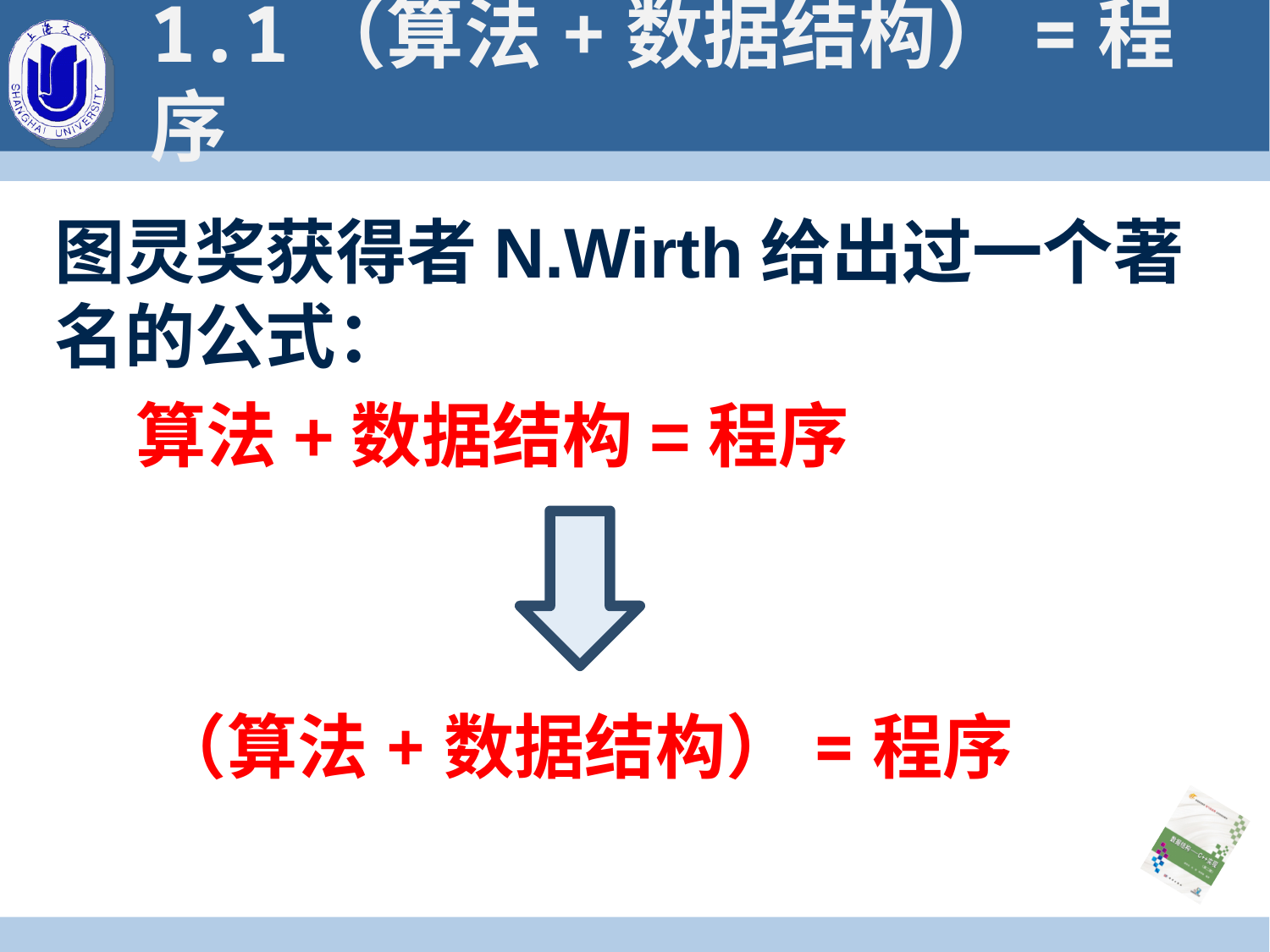

# 1.1（算法+数据结构）=程序
图灵奖获得者N.Wirth给出过一个著名的公式：
    算法+数据结构=程序

（算法+数据结构）=程序